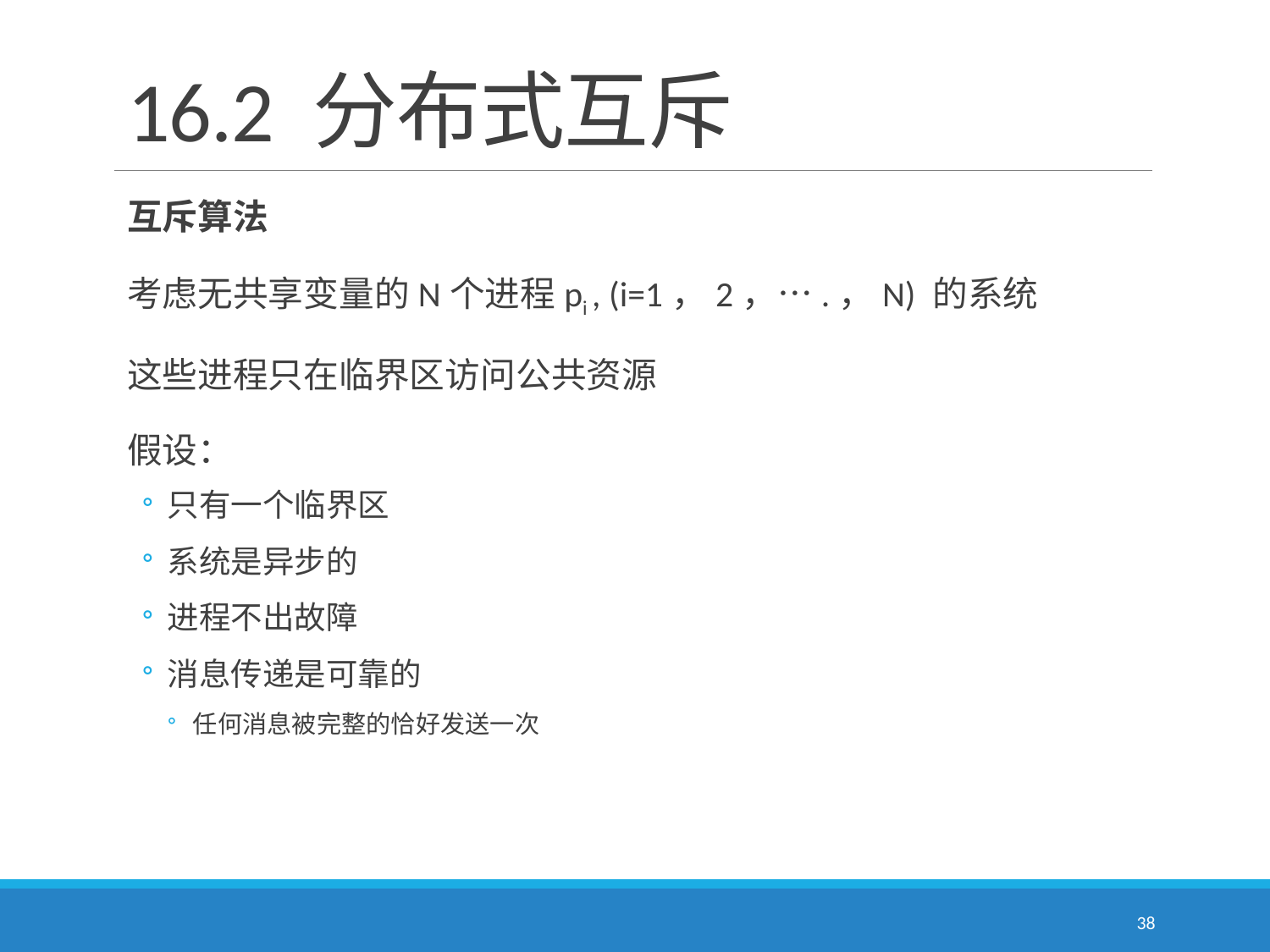

# 16.2 分布式互斥
互斥算法
考虑无共享变量的N个进程pi , (i=1，2，….，N) 的系统
这些进程只在临界区访问公共资源
假设：
只有一个临界区
系统是异步的
进程不出故障
消息传递是可靠的
任何消息被完整的恰好发送一次

38